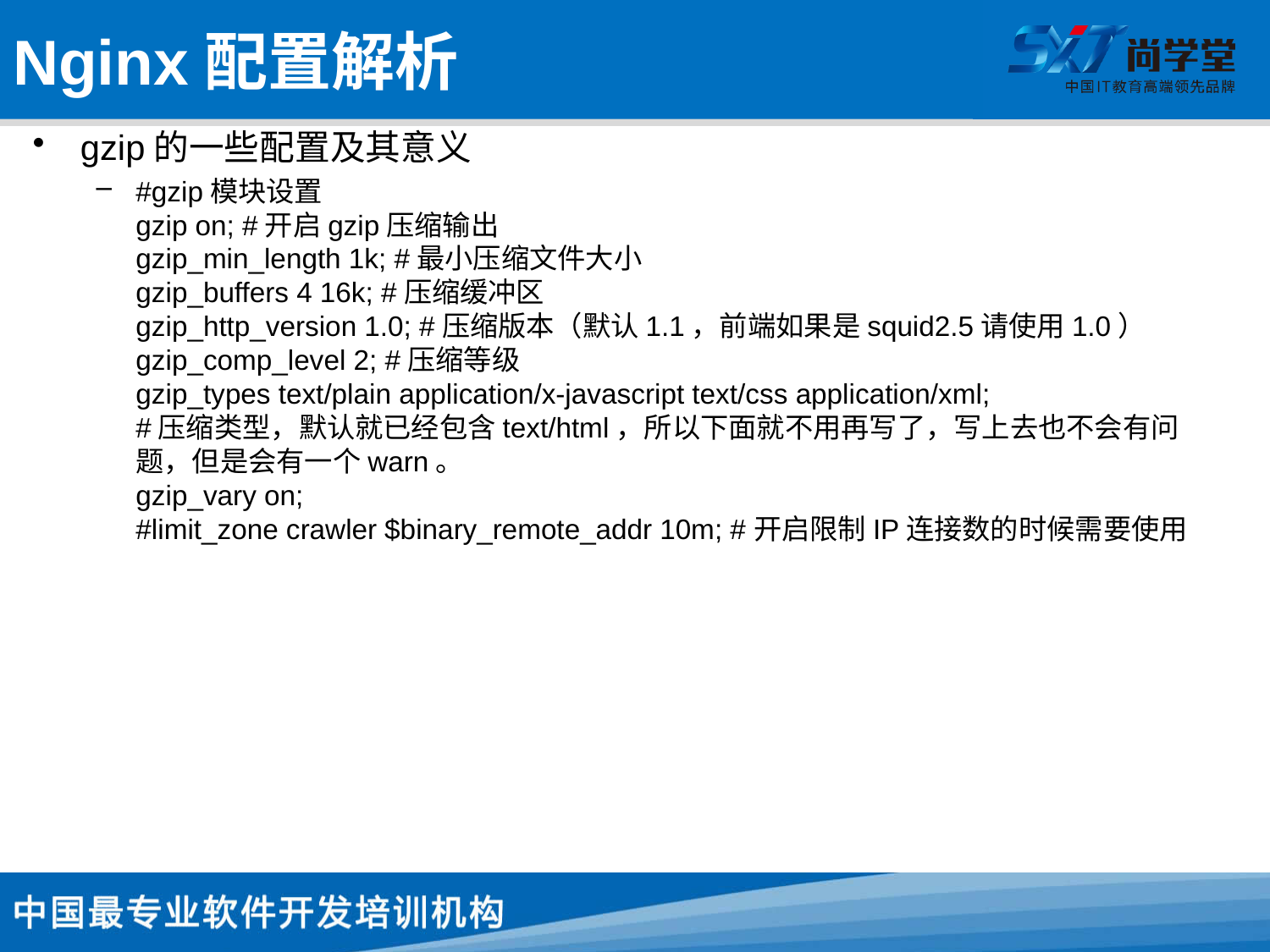

# Nginx配置解析
gzip的一些配置及其意义
#gzip模块设置
gzip on; #开启gzip压缩输出
gzip_min_length 1k; #最小压缩文件大小
gzip_buffers 4 16k; #压缩缓冲区
gzip_http_version 1.0; #压缩版本（默认1.1，前端如果是squid2.5请使用1.0）
gzip_comp_level 2; #压缩等级
gzip_types text/plain application/x-javascript text/css application/xml;
#压缩类型，默认就已经包含text/html，所以下面就不用再写了，写上去也不会有问题，但是会有一个warn。
gzip_vary on;
#limit_zone crawler $binary_remote_addr 10m; #开启限制IP连接数的时候需要使用